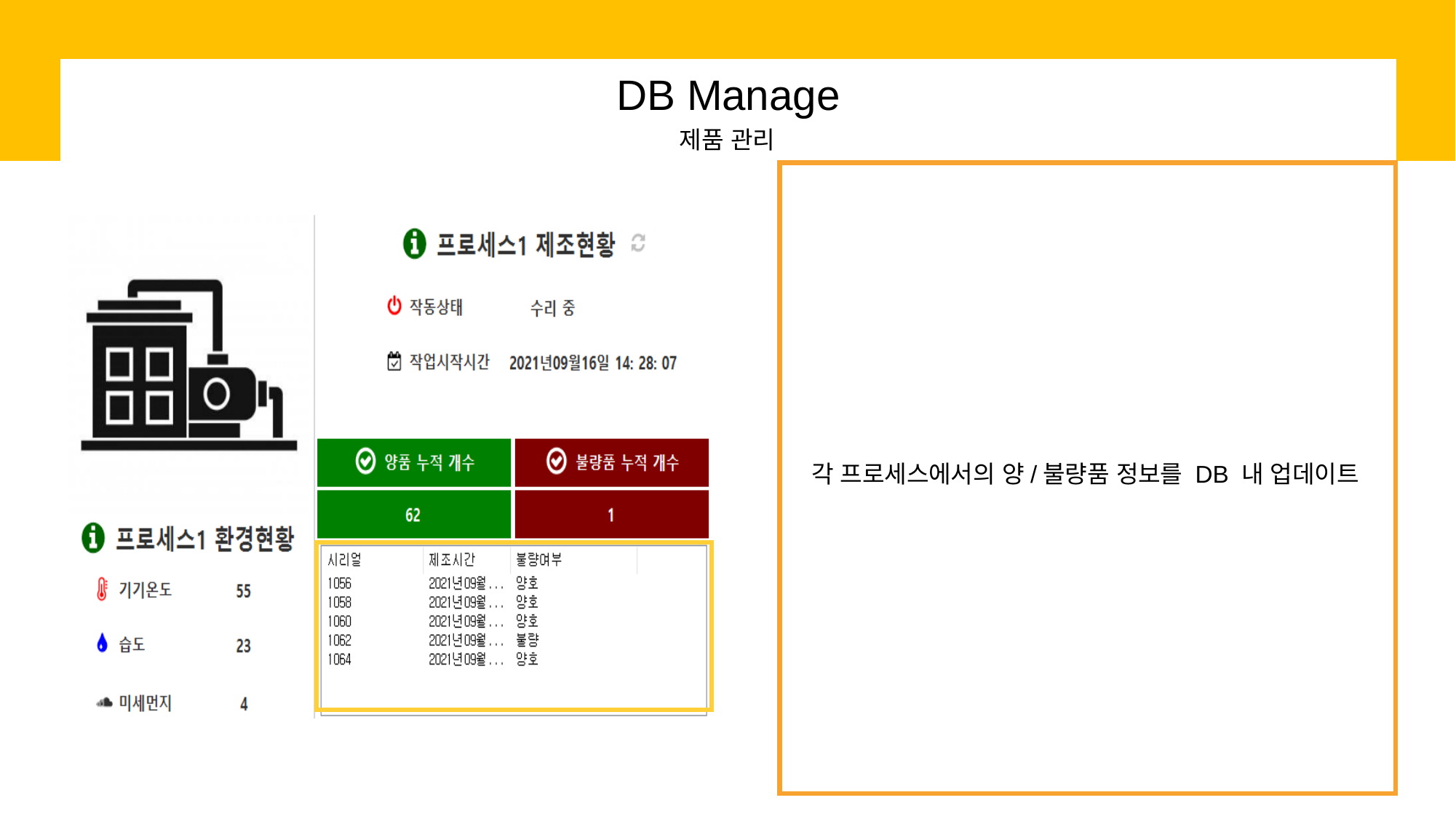

DB Manage
제품 관리

각 프로세스에서의 양/불량품 정보를 DB 내 업데이트